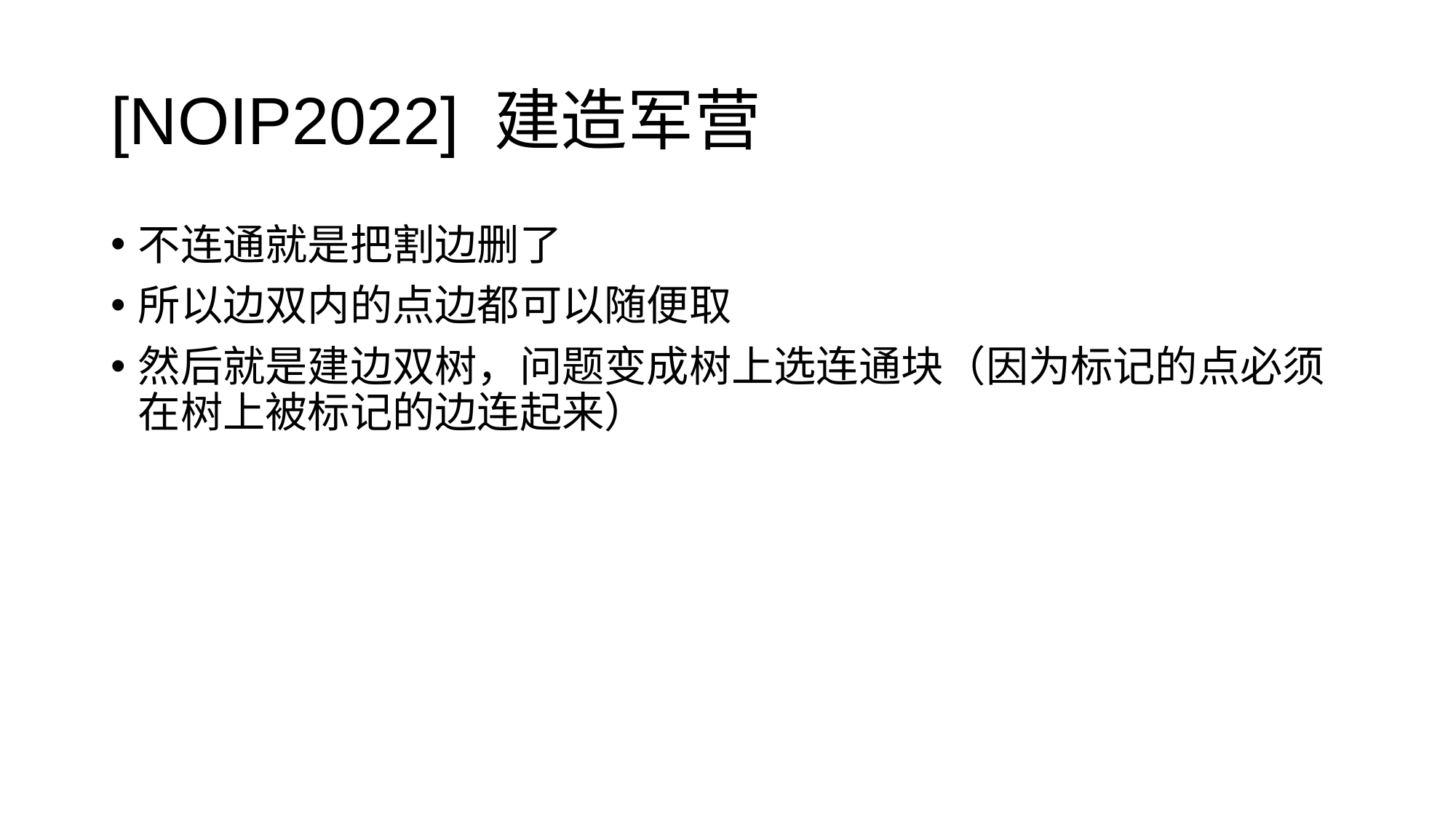

# [NOIP2022] 建造军营
不连通就是把割边删了
所以边双内的点边都可以随便取
然后就是建边双树，问题变成树上选连通块（因为标记的点必须在树上被标记的边连起来）